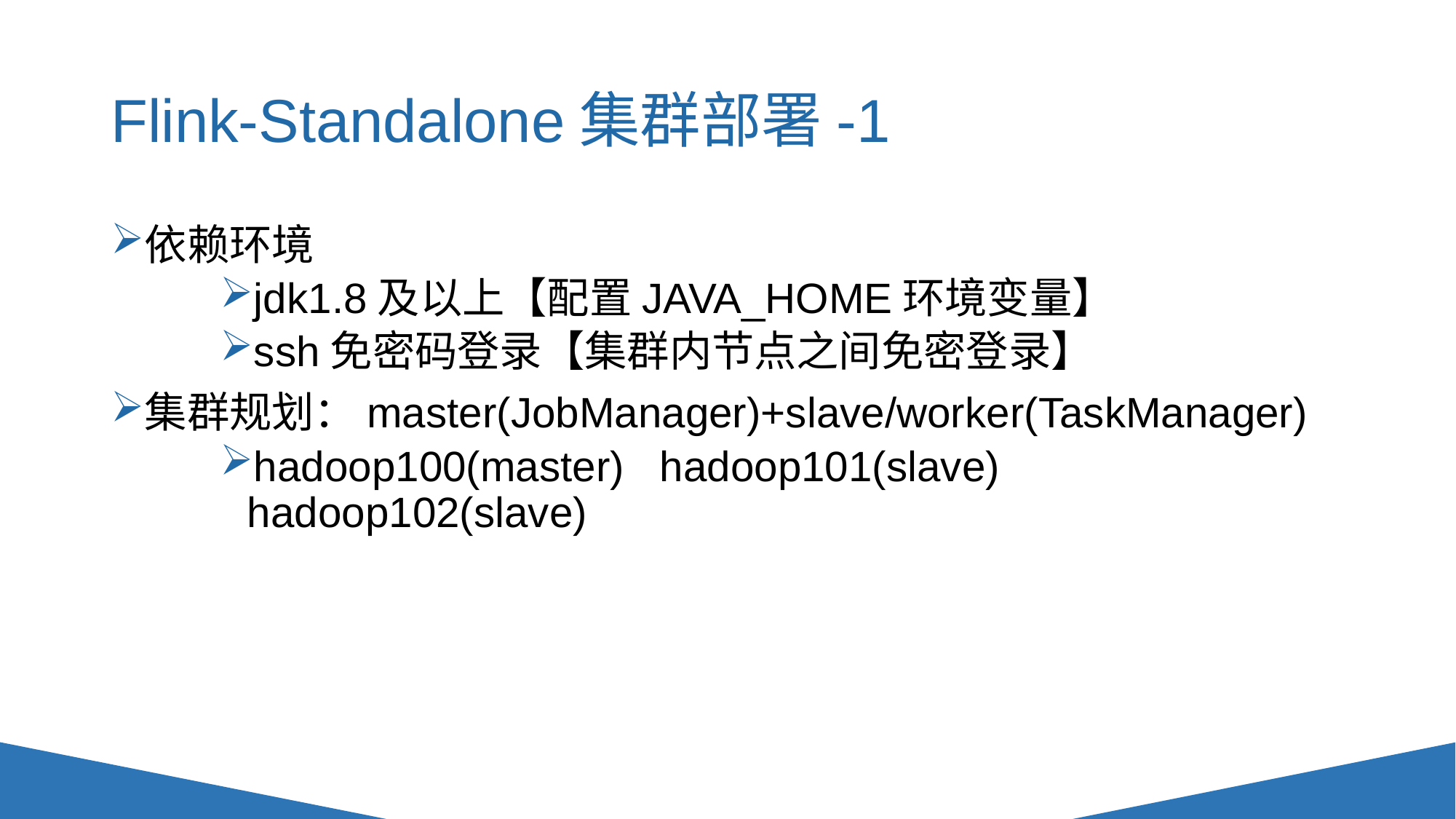

# Flink-Standalone集群部署-1
依赖环境
jdk1.8及以上【配置JAVA_HOME环境变量】
ssh免密码登录【集群内节点之间免密登录】
集群规划：master(JobManager)+slave/worker(TaskManager)
hadoop100(master)   hadoop101(slave)   hadoop102(slave)